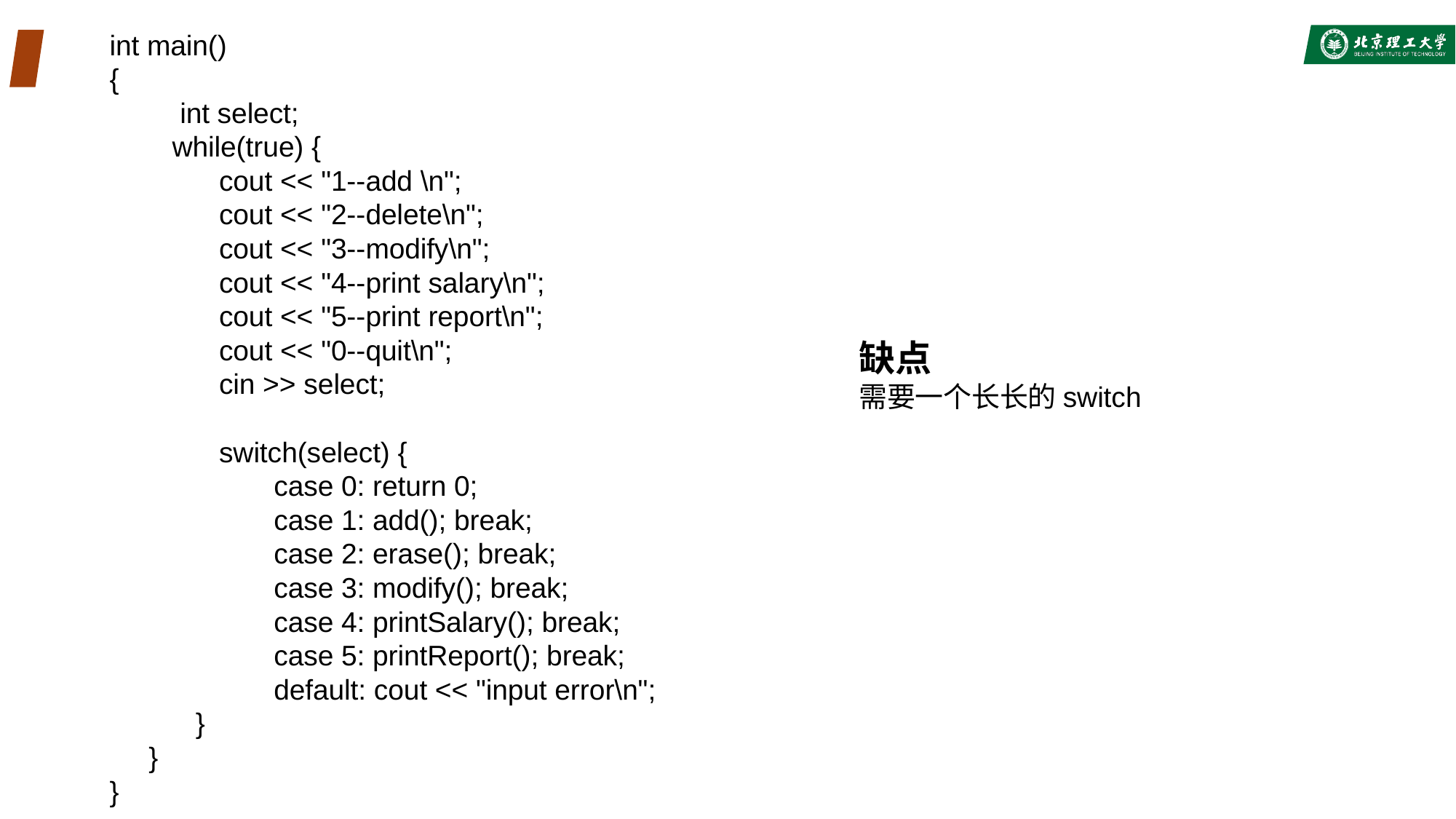

int main()
{
         int select;
        while(true) {
              cout << "1--add \n";
              cout << "2--delete\n";
              cout << "3--modify\n";
              cout << "4--print salary\n";
              cout << "5--print report\n";
              cout << "0--quit\n";
              cin >> select;

              switch(select) {
                     case 0: return 0;
                     case 1: add(); break;
                     case 2: erase(); break;
                     case 3: modify(); break;
                     case 4: printSalary(); break;
                     case 5: printReport(); break;
                     default: cout << "input error\n";
           }
     }
}
#
缺点
需要一个长长的switch